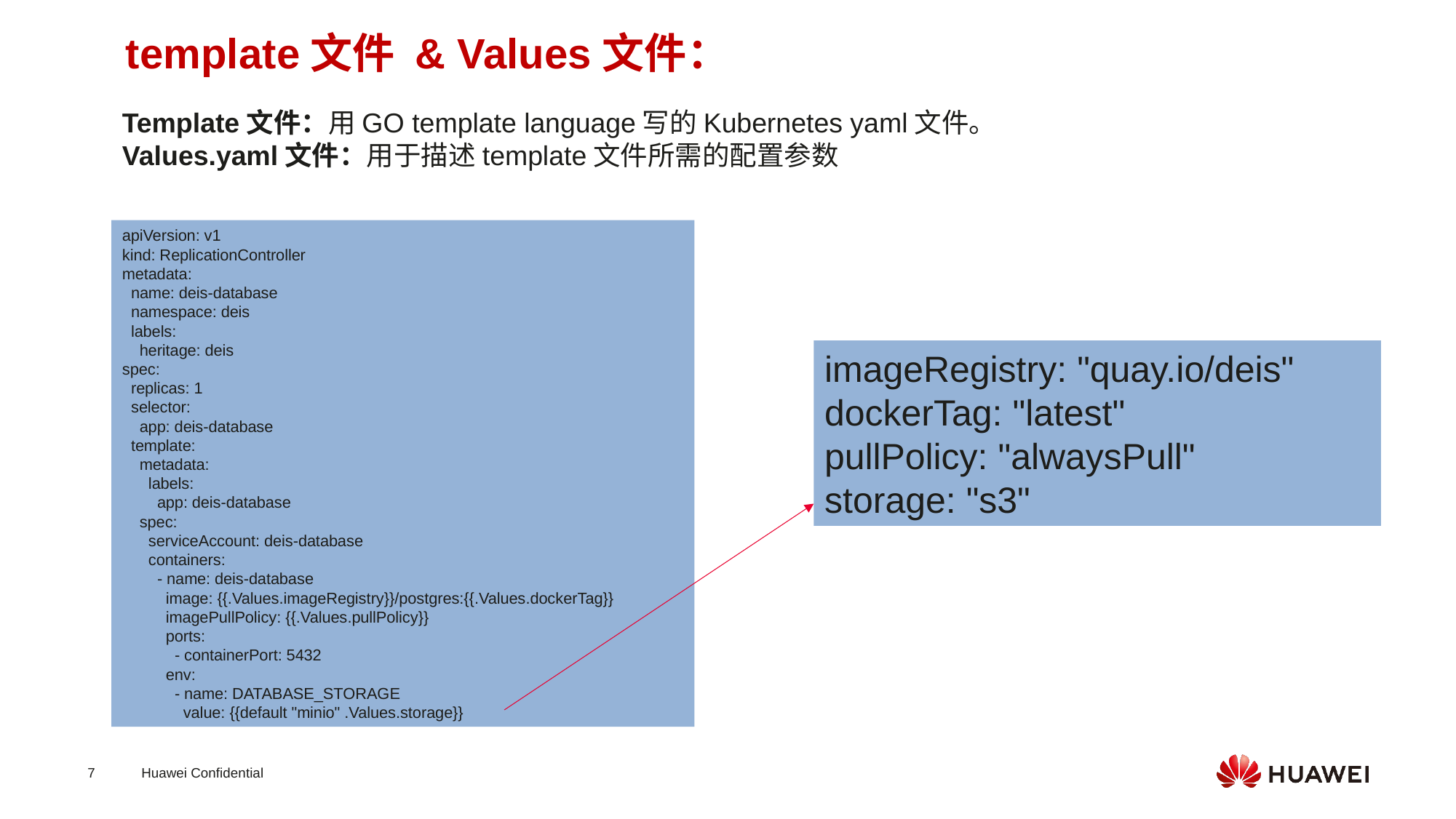

template文件 & Values文件：
Template文件：用GO template language写的Kubernetes yaml文件。
Values.yaml文件：用于描述template文件所需的配置参数
apiVersion: v1
kind: ReplicationController
metadata:
  name: deis-database
  namespace: deis
  labels:
    heritage: deis
spec:
  replicas: 1
  selector:
    app: deis-database
  template:
    metadata:
      labels:
        app: deis-database
    spec:
      serviceAccount: deis-database
      containers:
        - name: deis-database
          image: {{.Values.imageRegistry}}/postgres:{{.Values.dockerTag}}
          imagePullPolicy: {{.Values.pullPolicy}}
          ports:
            - containerPort: 5432
          env:
            - name: DATABASE_STORAGE
              value: {{default "minio" .Values.storage}}
imageRegistry: "quay.io/deis"
dockerTag: "latest"
pullPolicy: "alwaysPull"
storage: "s3"